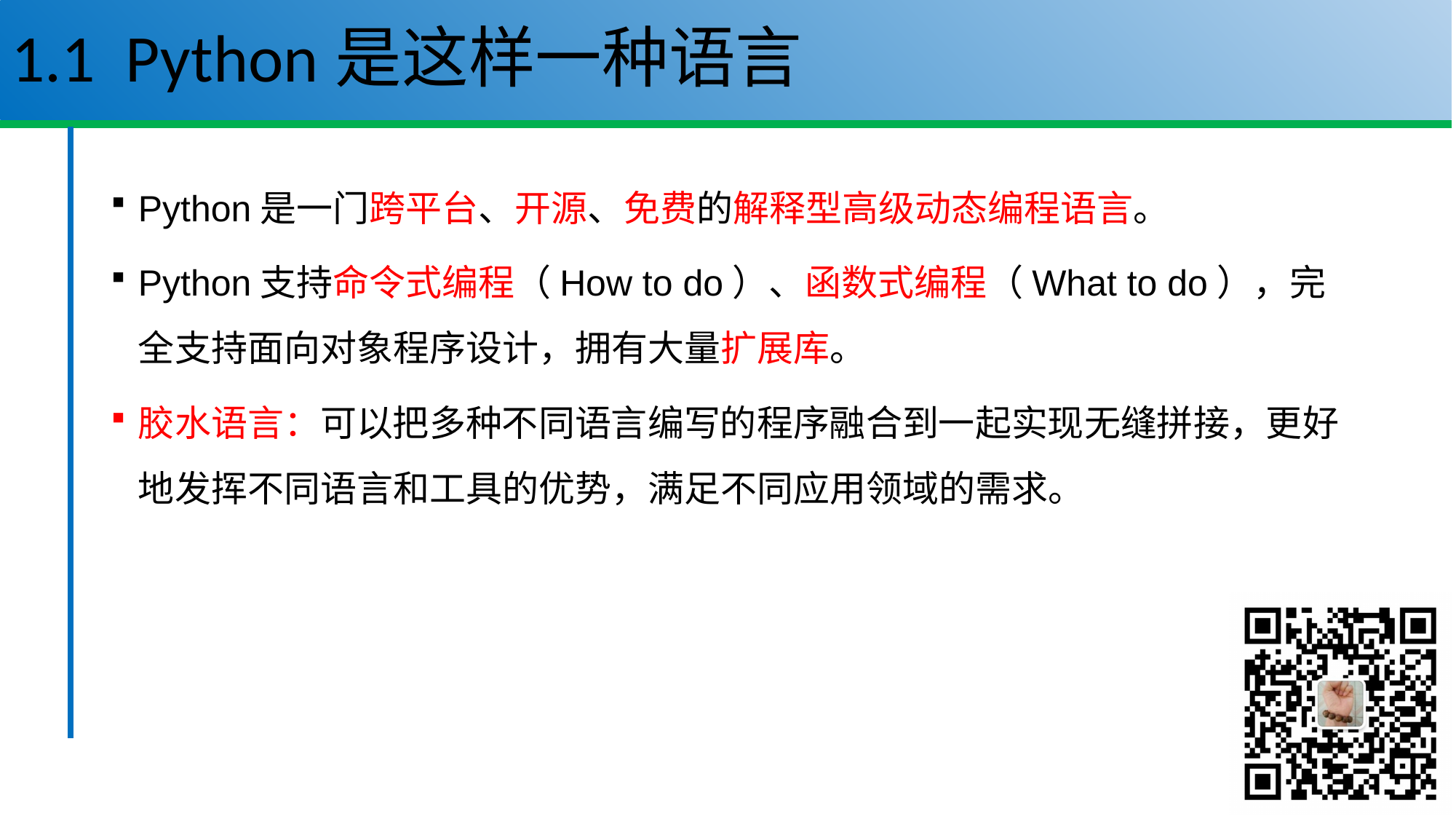

# 1.1  Python是这样一种语言
Python是一门跨平台、开源、免费的解释型高级动态编程语言。
Python支持命令式编程（How to do）、函数式编程（What to do），完全支持面向对象程序设计，拥有大量扩展库。
胶水语言：可以把多种不同语言编写的程序融合到一起实现无缝拼接，更好地发挥不同语言和工具的优势，满足不同应用领域的需求。
2